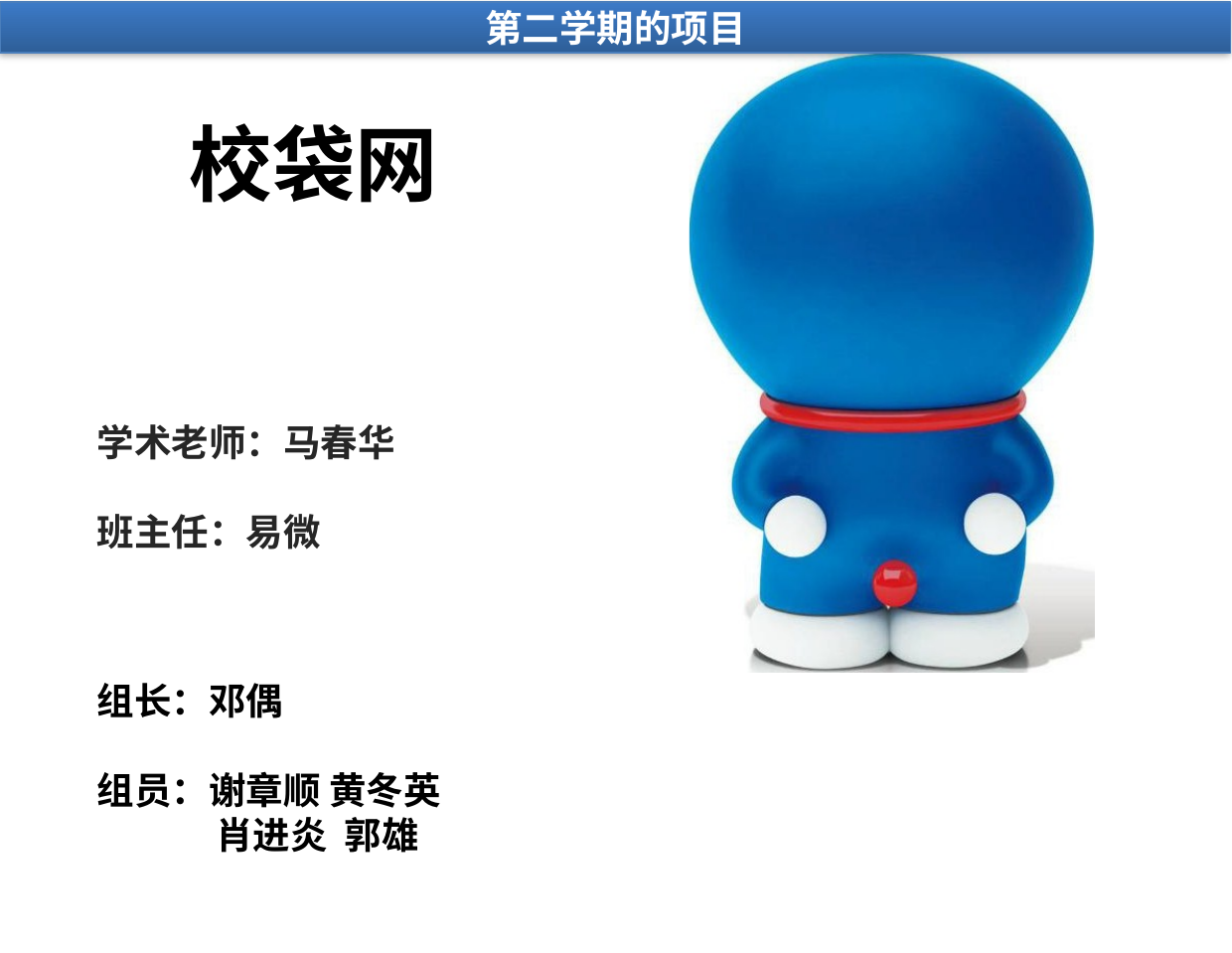

第二学期的项目
校袋网
学术老师：马春华

班主任：易微
组长：邓偶

组员：谢章顺 黄冬英
             肖进炎  郭雄